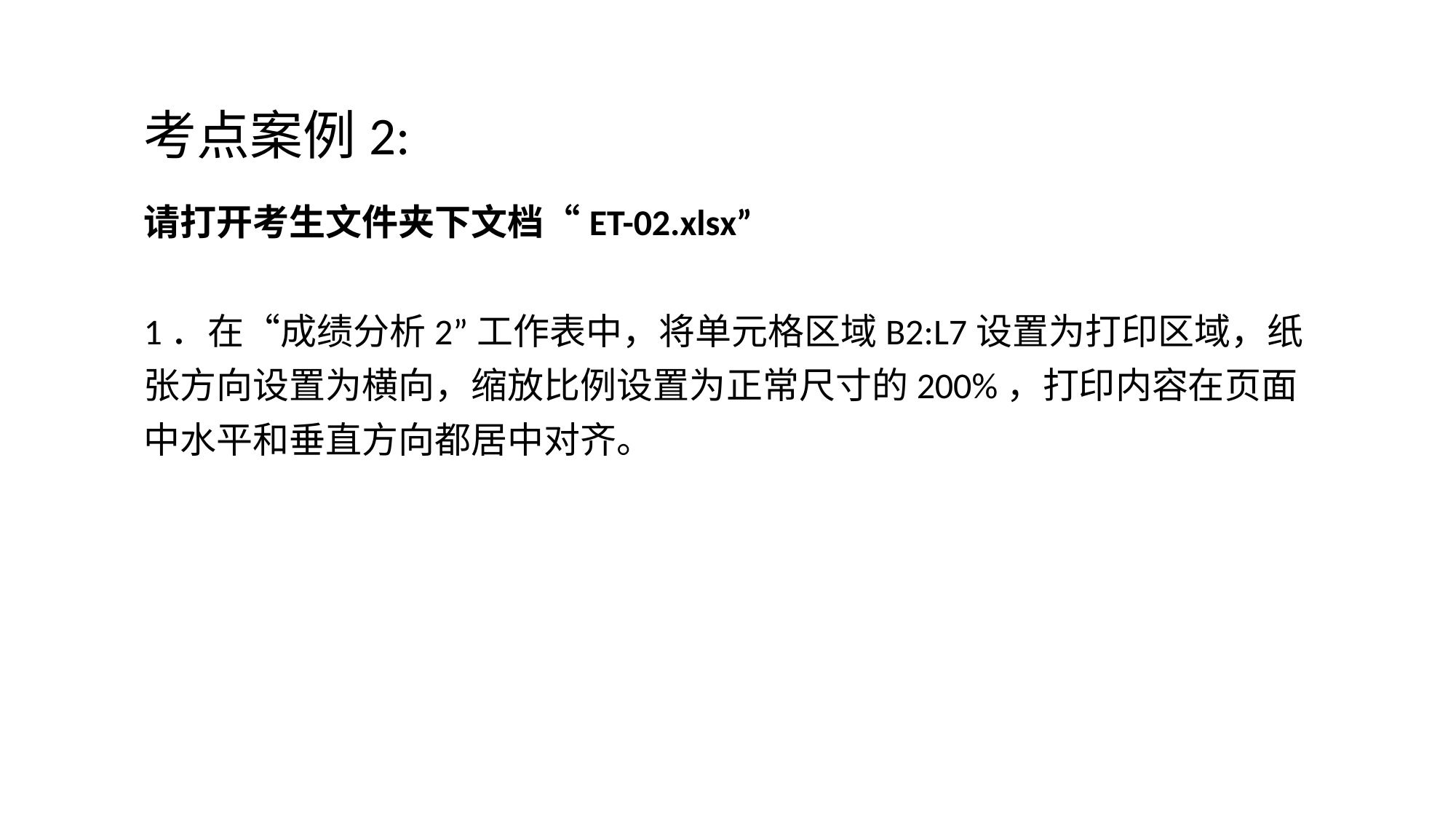

# 考点案例2:
请打开考生文件夹下文档“ET-02.xlsx”

1．在“成绩分析2”工作表中，将单元格区域B2:L7设置为打印区域，纸
张方向设置为横向，缩放比例设置为正常尺寸的200%，打印内容在页面
中水平和垂直方向都居中对齐。